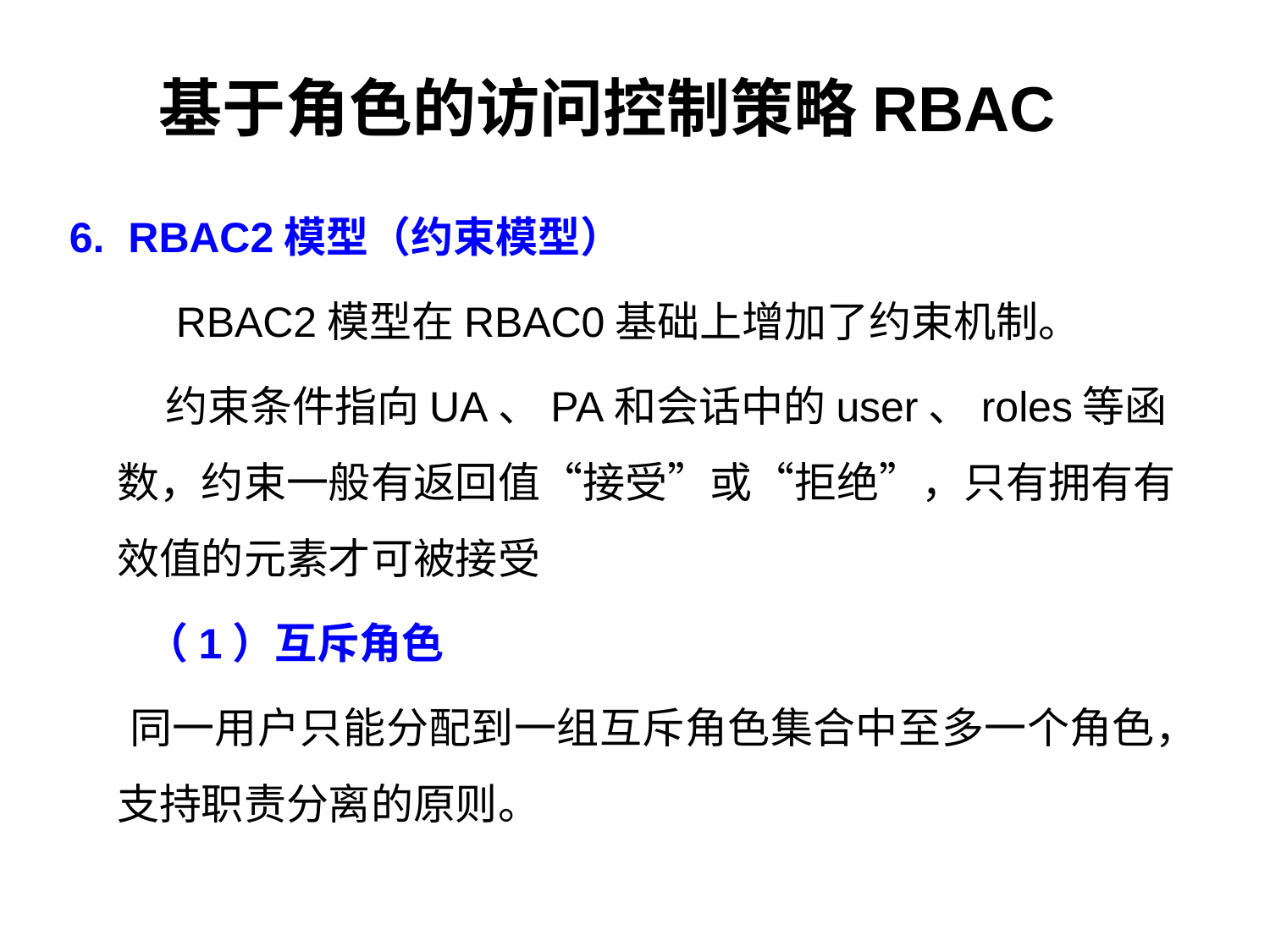

# 基于角色的访问控制策略RBAC
6.  RBAC2模型（约束模型）
         RBAC2模型在RBAC0基础上增加了约束机制。
         约束条件指向UA、PA和会话中的user、roles等函数，约束一般有返回值“接受”或“拒绝”，只有拥有有效值的元素才可被接受
       （1）互斥角色
     同一用户只能分配到一组互斥角色集合中至多一个角色，支持职责分离的原则。